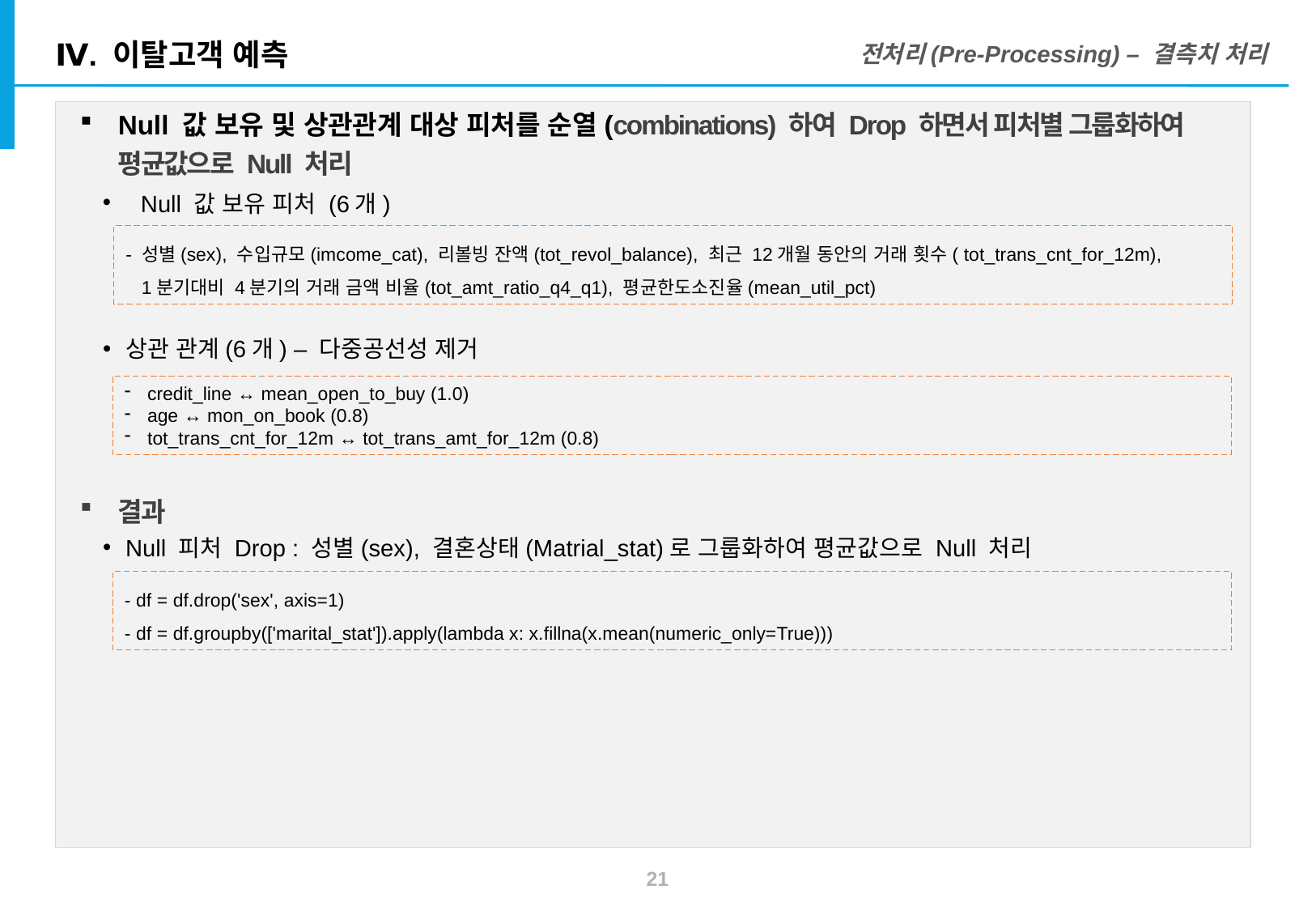

Ⅳ. 이탈고객 예측
전처리(Pre-Processing) – 결측치 처리
Null 값 보유 및 상관관계 대상 피처를 순열(combinations) 하여 Drop 하면서 피처별 그룹화하여 평균값으로 Null 처리
Null 값 보유 피처 (6개)

상관 관계(6개) – 다중공선성 제거

결과
Null 피처 Drop : 성별(sex), 결혼상태(Matrial_stat)로 그룹화하여 평균값으로 Null 처리

- 성별(sex), 수입규모(imcome_cat), 리볼빙 잔액(tot_revol_balance), 최근 12개월 동안의 거래 횟수( tot_trans_cnt_for_12m),
   1분기대비 4분기의 거래 금액 비율(tot_amt_ratio_q4_q1), 평균한도소진율(mean_util_pct)
|  |  |
| --- | --- |
credit_line ↔ mean_open_to_buy (1.0)
age ↔ mon_on_book (0.8)
tot_trans_cnt_for_12m ↔ tot_trans_amt_for_12m (0.8)
- df = df.drop('sex', axis=1)
- df = df.groupby(['marital_stat']).apply(lambda x: x.fillna(x.mean(numeric_only=True)))
21